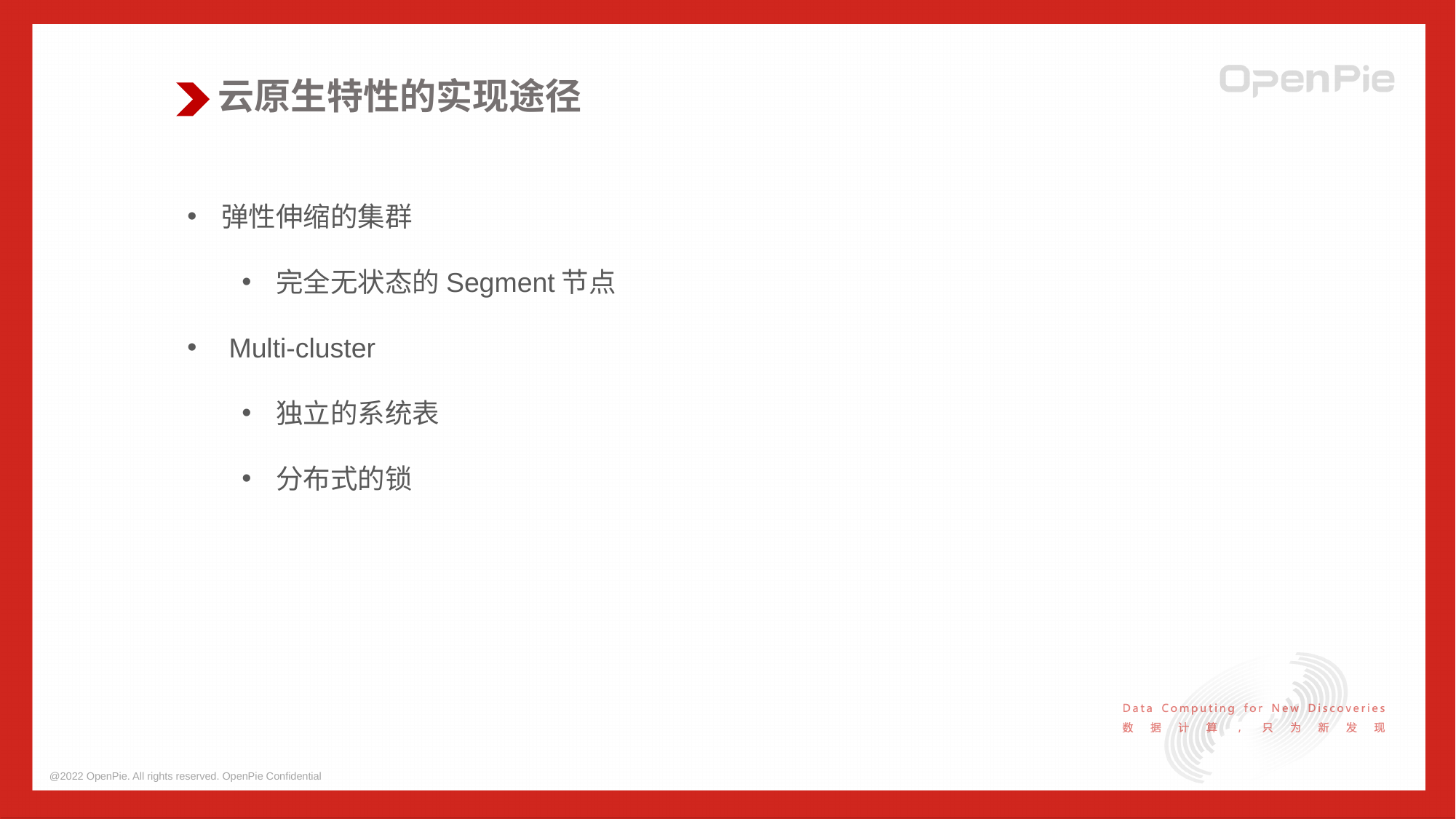

云原生特性的实现途径

弹性伸缩的集群
完全无状态的Segment节点
 Multi-cluster
独立的系统表
分布式的锁